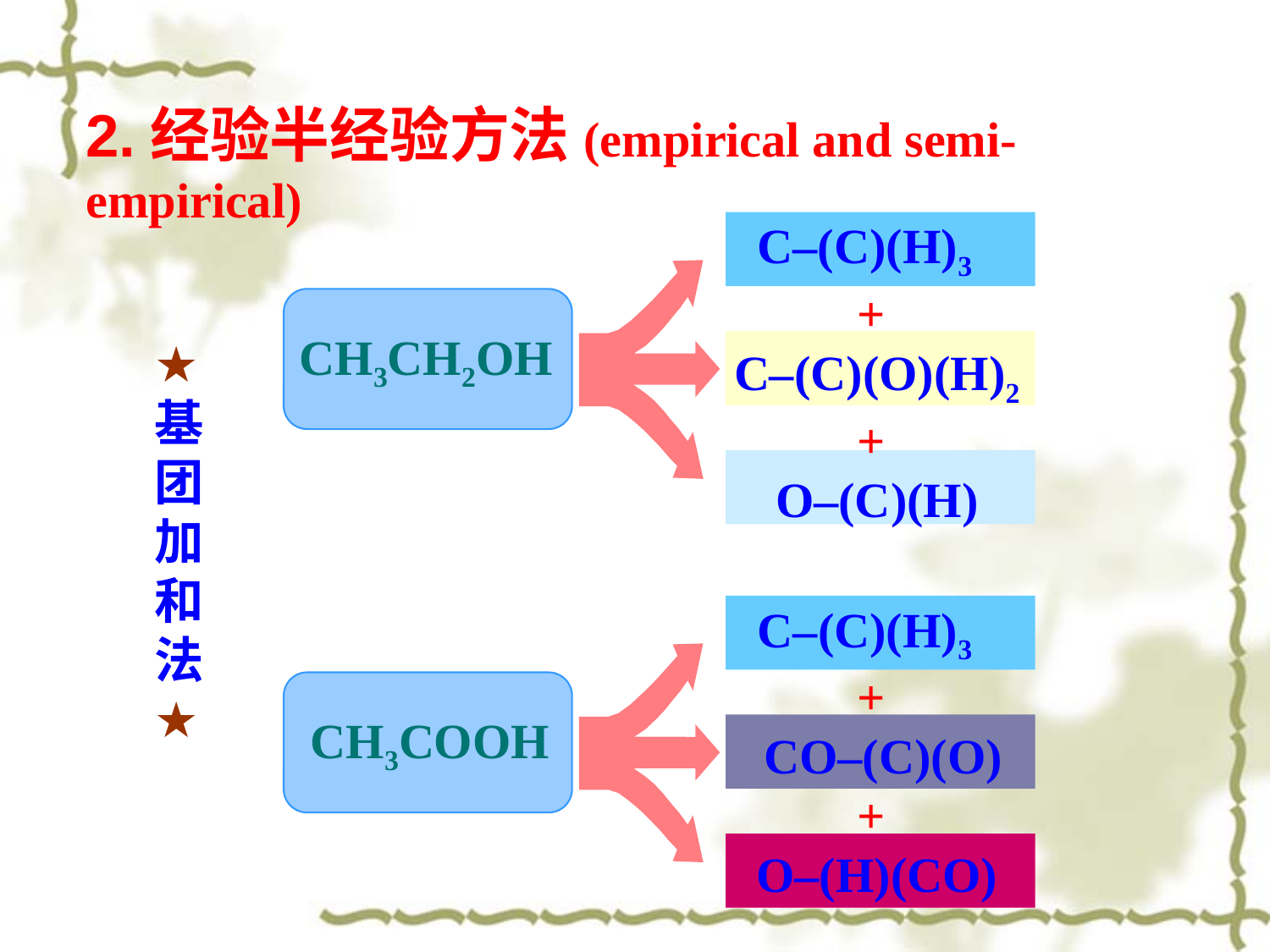

2.经验半经验方法(empirical and semi-empirical)
C–(C)(H)3
+
 C–(C)(O)(H)2
 +
O–(C)(H)

CH3CH2OH

★
基
团
加
和
法
★
C–(C)(H)3
+
 CO–(C)(O)
 +
O–(H)(CO)

 CH3COOH